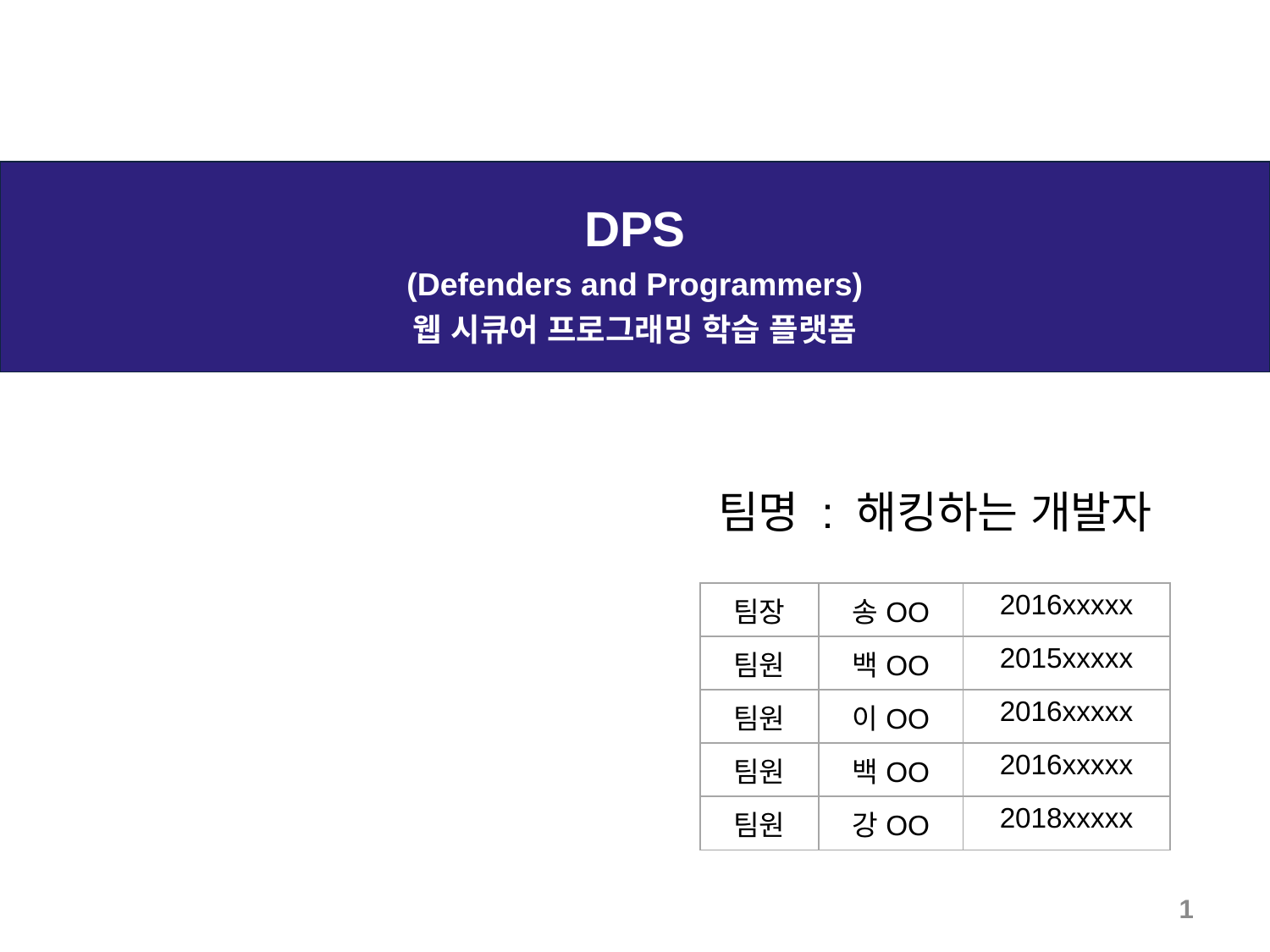

DPS
(Defenders and Programmers)
웹 시큐어 프로그래밍 학습 플랫폼
팀명 : 해킹하는 개발자

| 팀장 | 송OO | 2016xxxxx |
| --- | --- | --- |
| 팀원 | 백OO | 2015xxxxx |
| 팀원 | 이OO | 2016xxxxx |
| 팀원 | 백OO | 2016xxxxx |
| 팀원 | 강OO | 2018xxxxx |
1